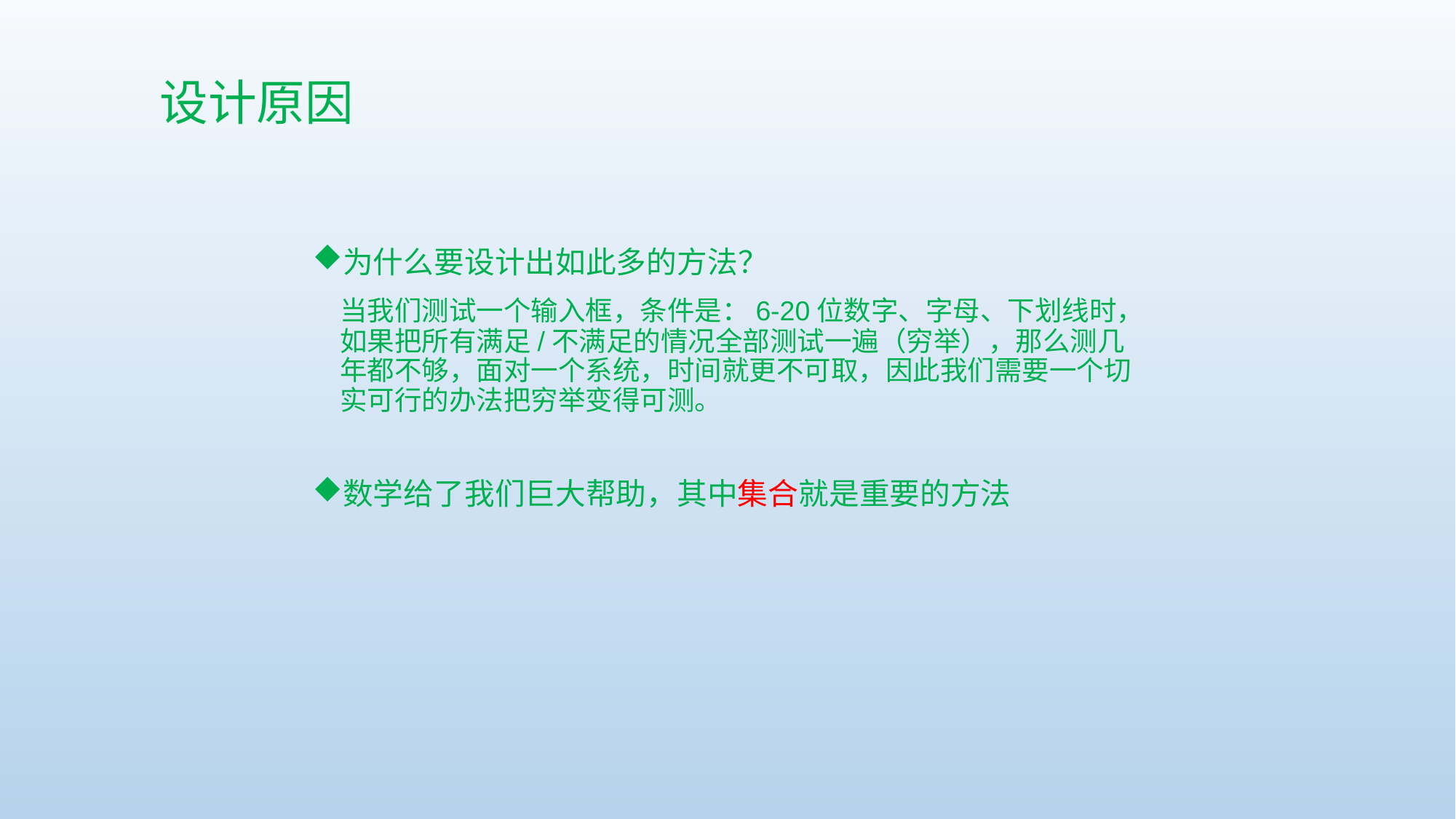

# 设计原因
为什么要设计出如此多的方法？
	当我们测试一个输入框，条件是：6-20位数字、字母、下划线时，如果把所有满足/不满足的情况全部测试一遍（穷举），那么测几年都不够，面对一个系统，时间就更不可取，因此我们需要一个切实可行的办法把穷举变得可测。

数学给了我们巨大帮助，其中集合就是重要的方法